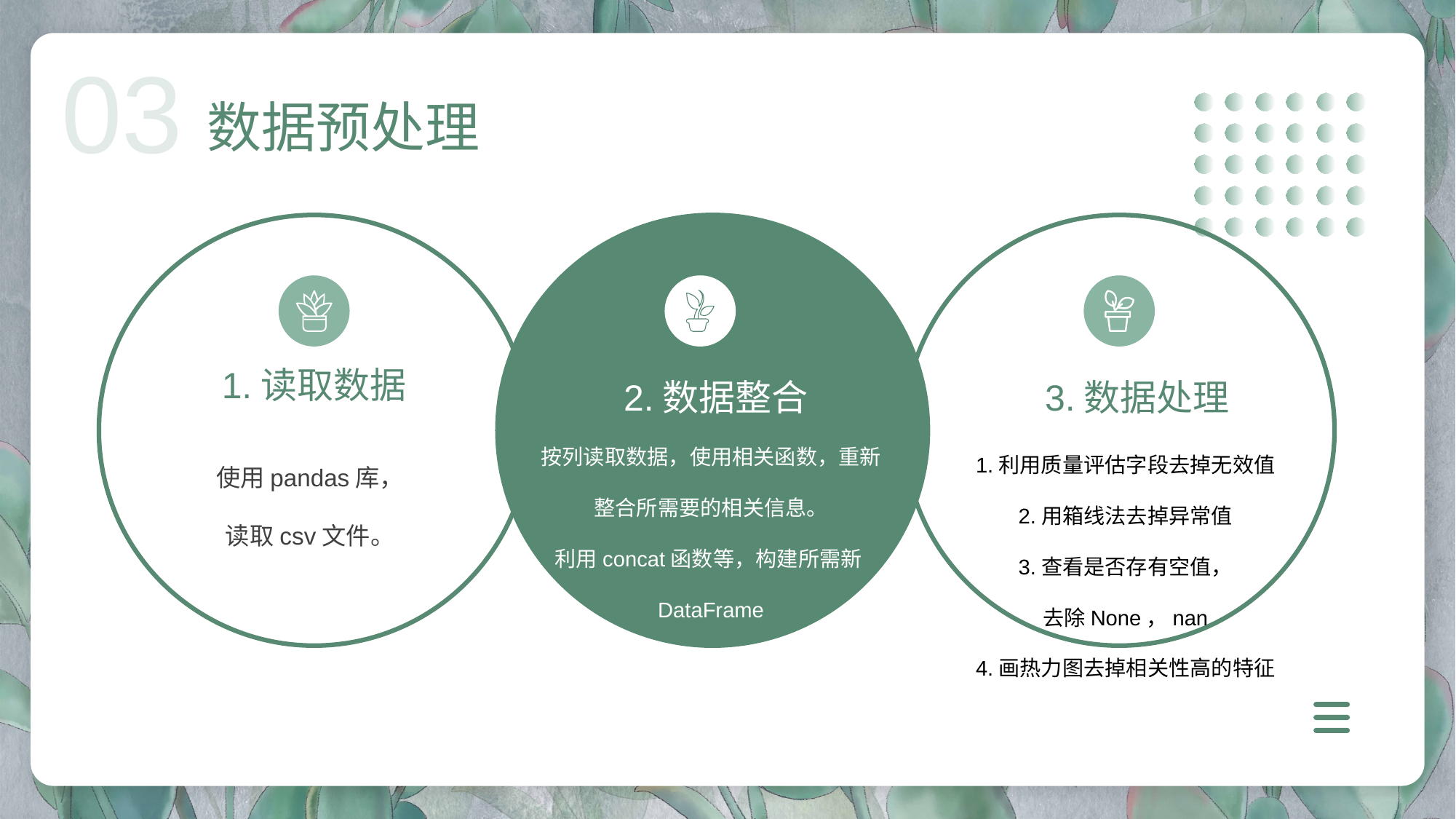

03
数据预处理

1.读取数据
使用pandas库，
读取csv文件。

2.数据整合
按列读取数据，使用相关函数，重新整合所需要的相关信息。
利用concat函数等，构建所需新DataFrame

3.数据处理
1.利用质量评估字段去掉无效值
2.用箱线法去掉异常值
3.查看是否存有空值，
去除None，nan
4.画热力图去掉相关性高的特征